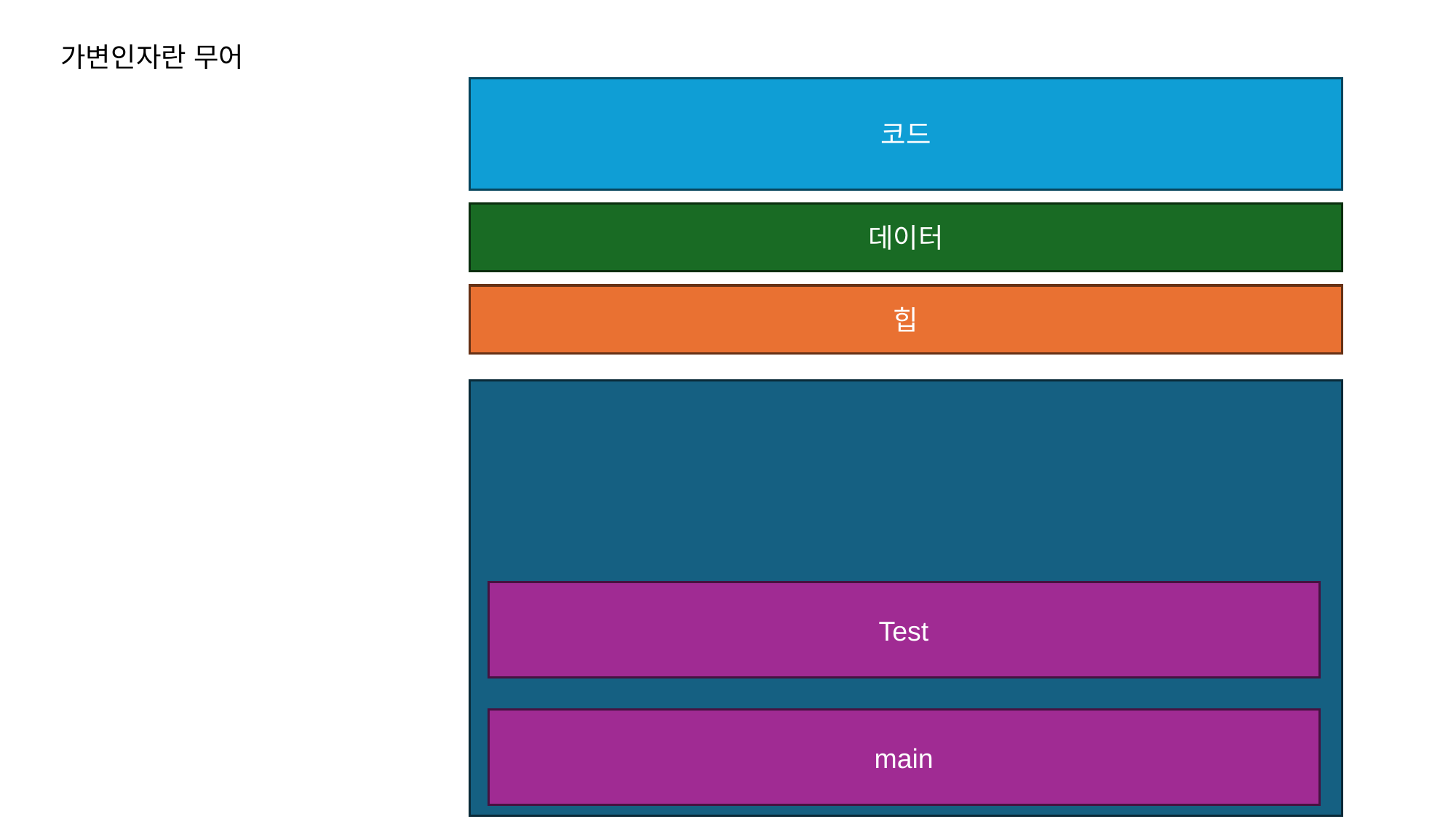

가변인자란 무어
코드
데이터
힙
스택
Test
main